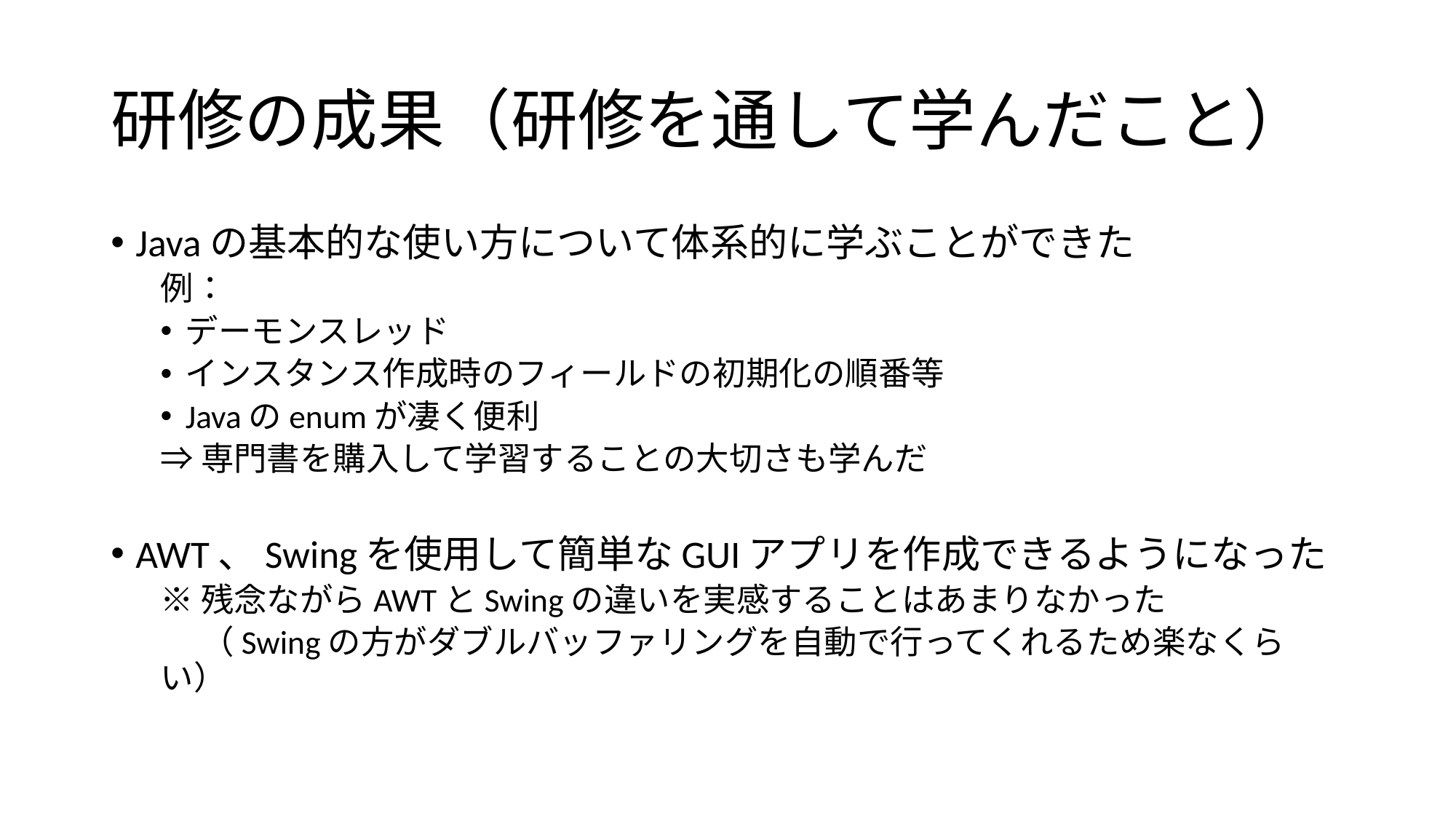

# 研修の成果（研修を通して学んだこと）
Javaの基本的な使い方について体系的に学ぶことができた
例：
デーモンスレッド
インスタンス作成時のフィールドの初期化の順番等
Javaのenumが凄く便利
⇒専門書を購入して学習することの大切さも学んだ

AWT、Swingを使用して簡単なGUIアプリを作成できるようになった
※残念ながらAWTとSwingの違いを実感することはあまりなかった
　 （Swingの方がダブルバッファリングを自動で行ってくれるため楽なくらい）